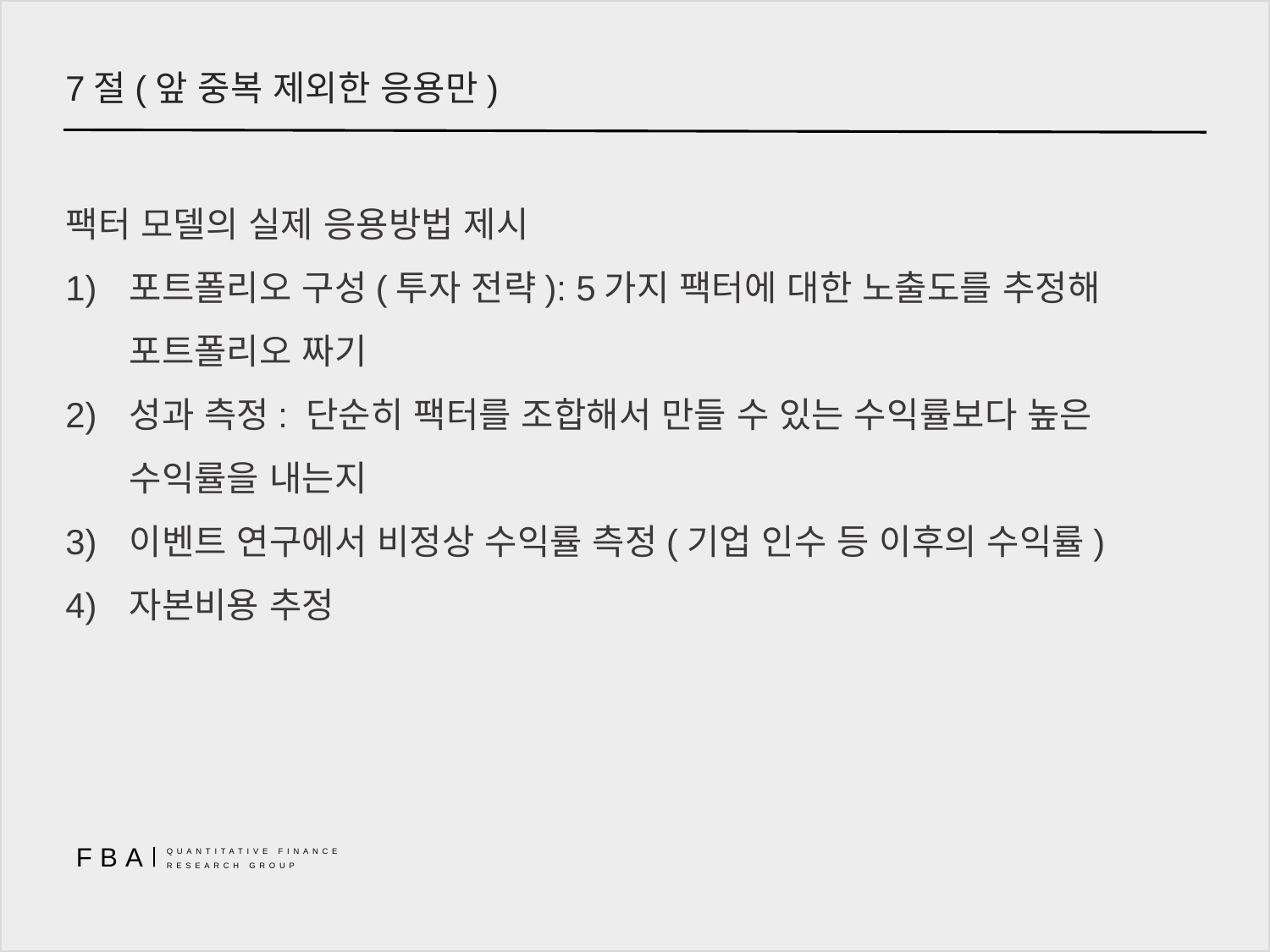

7절(앞 중복 제외한 응용만)
팩터 모델의 실제 응용방법 제시
포트폴리오 구성(투자 전략): 5가지 팩터에 대한 노출도를 추정해 포트폴리오 짜기
성과 측정: 단순히 팩터를 조합해서 만들 수 있는 수익률보다 높은 수익률을 내는지
이벤트 연구에서 비정상 수익률 측정(기업 인수 등 이후의 수익률)
자본비용 추정
FBA
|
QUANTITATIVE FINANCE
RESEARCH GROUP
41